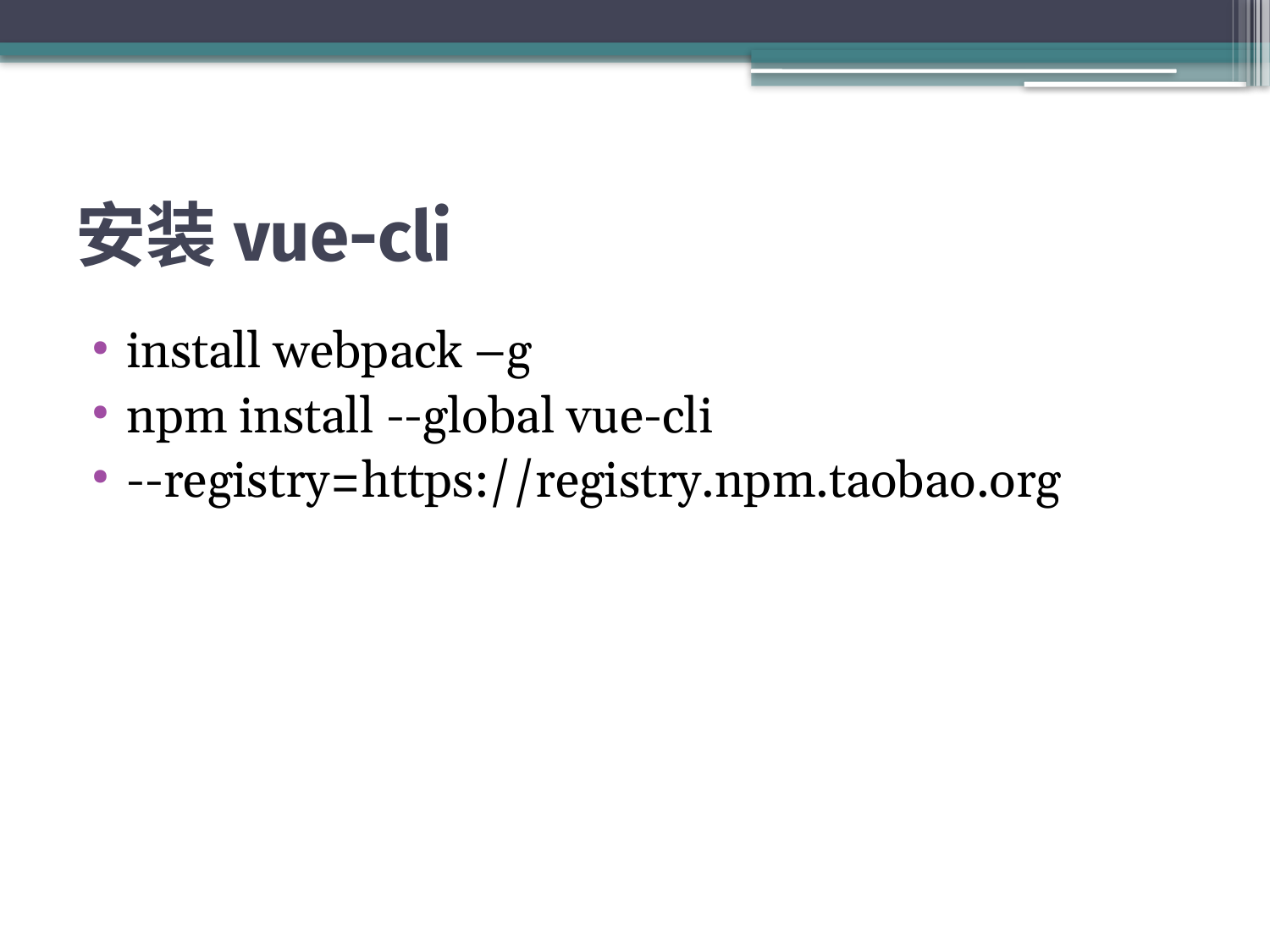

# 安装vue-cli
install webpack –g
npm install --global vue-cli
--registry=https://registry.npm.taobao.org